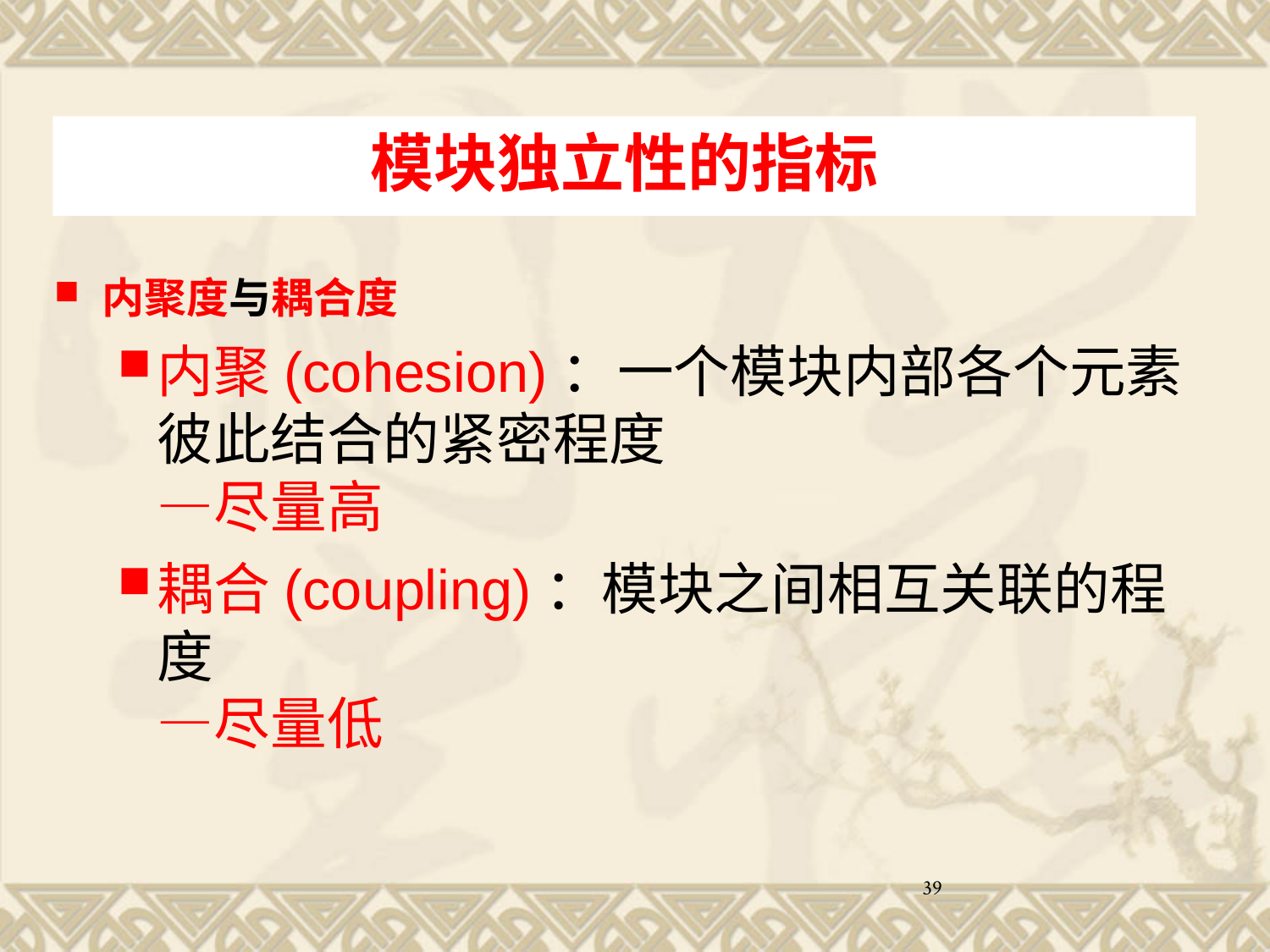

模块独立性的指标
内聚度与耦合度
内聚(cohesion)：一个模块内部各个元素彼此结合的紧密程度
—尽量高
耦合(coupling)：模块之间相互关联的程度
—尽量低
39